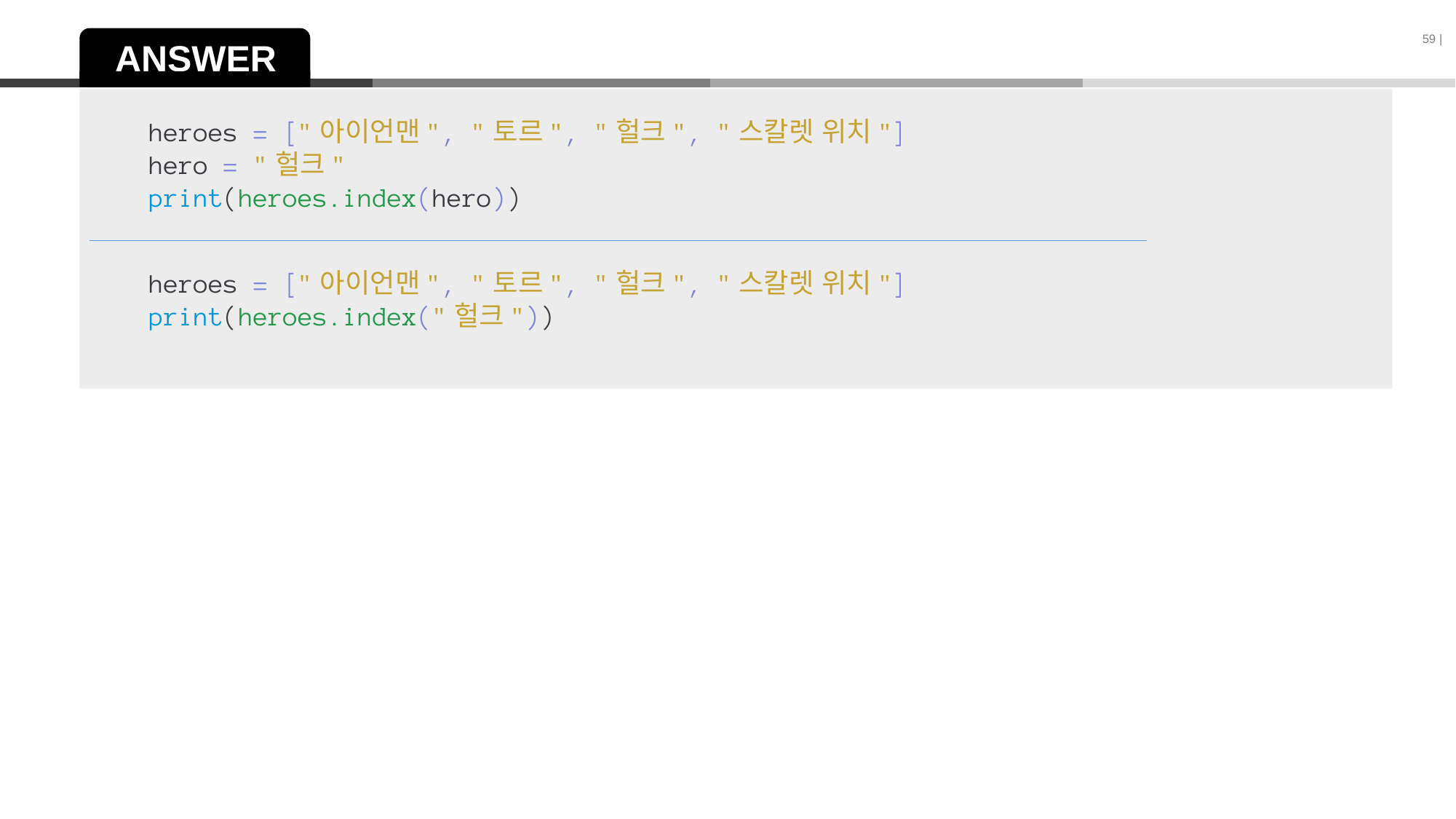

59 |

ANSWER

heroes = ["아이언맨", "토르", "헐크", "스칼렛 위치"]
hero = "헐크"
print(heroes.index(hero))
heroes = ["아이언맨", "토르", "헐크", "스칼렛 위치"]
print(heroes.index("헐크"))